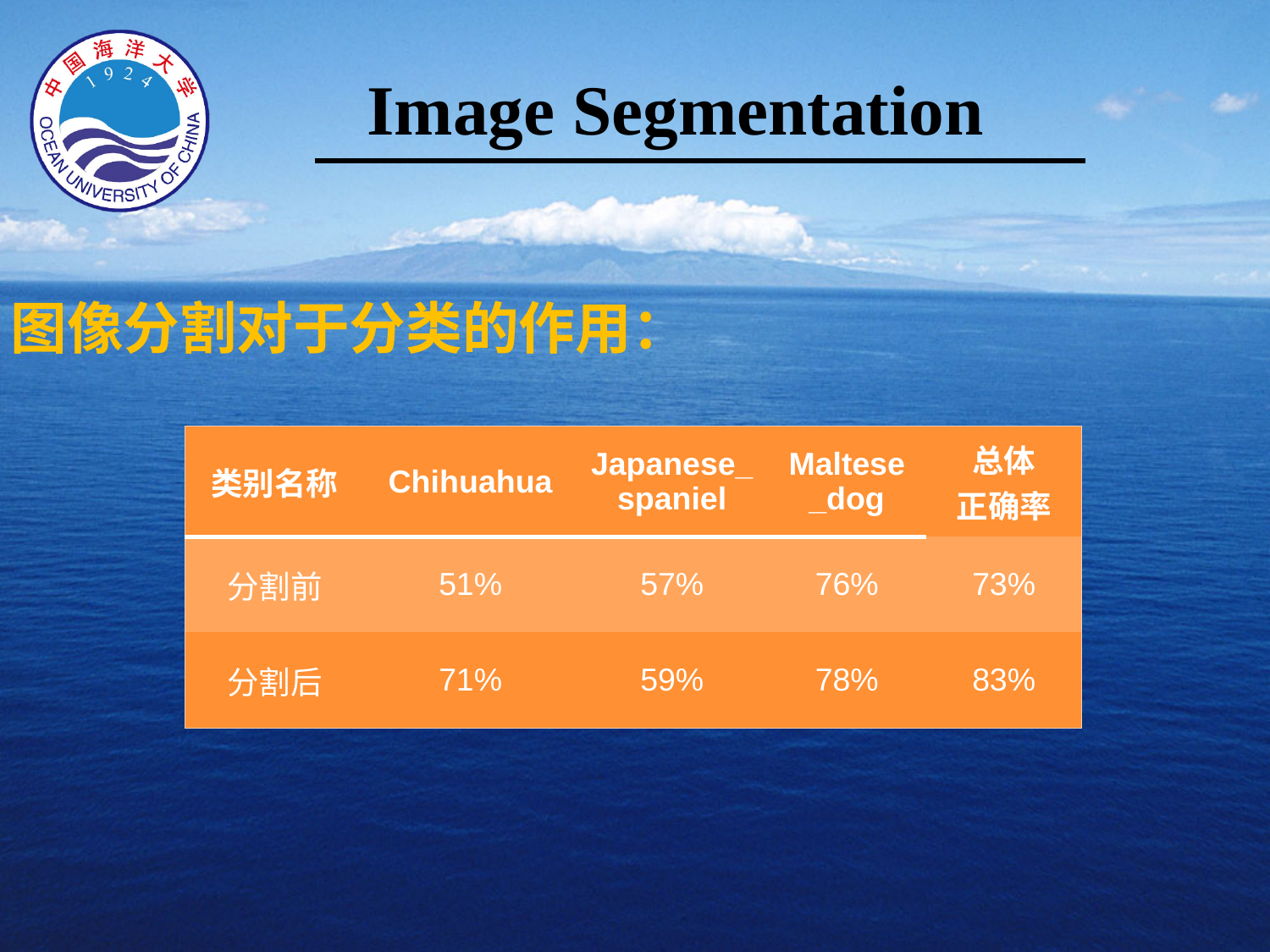

图像分割对于分类的作用：
| 类别名称 | Chihuahua | Japanese\_spaniel | Maltese\_dog | 总体 正确率 |
| --- | --- | --- | --- | --- |
| 分割前 | 51% | 57% | 76% | 73% |
| 分割后 | 71% | 59% | 78% | 83% |